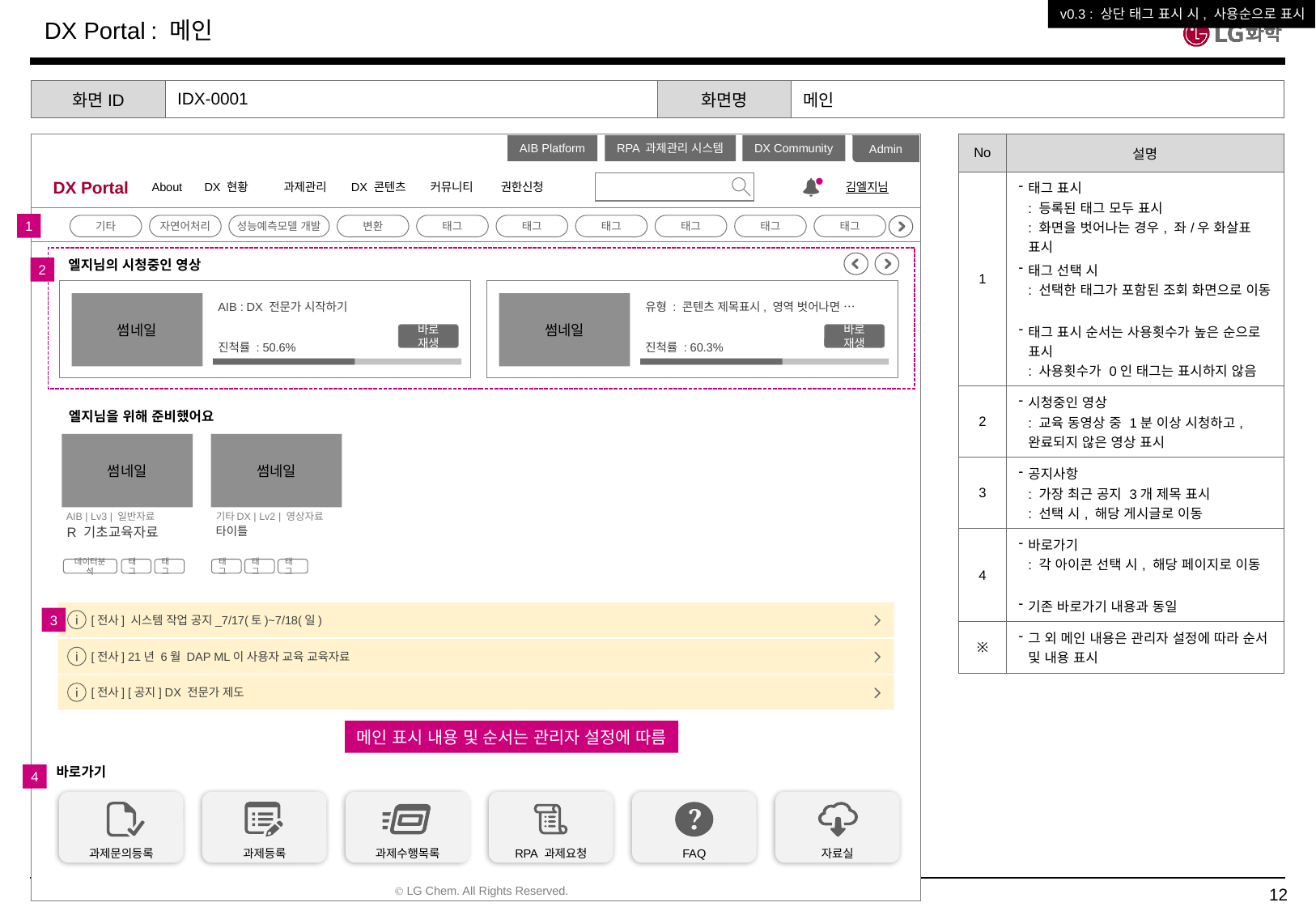

v0.3 : 상단 태그 표시 시, 사용순으로 표시
: 메인
| 화면ID | IDX-0001 | 화면명 | 메인 |
| --- | --- | --- | --- |

| No | 설명 |
| --- | --- |
| 1 | 태그 표시 : 등록된 태그 모두 표시 : 화면을 벗어나는 경우, 좌/우 화살표 표시 태그 선택 시 : 선택한 태그가 포함된 조회 화면으로 이동 태그 표시 순서는 사용횟수가 높은 순으로 표시 : 사용횟수가 0인 태그는 표시하지 않음 |
| 2 | 시청중인 영상 : 교육 동영상 중 1분 이상 시청하고, 완료되지 않은 영상 표시 |
| 3 | 공지사항 : 가장 최근 공지 3개 제목 표시 : 선택 시, 해당 게시글로 이동 |
| 4 | 바로가기 : 각 아이콘 선택 시, 해당 페이지로 이동 기존 바로가기 내용과 동일 |
| ※ | 그 외 메인 내용은 관리자 설정에 따라 순서 및 내용 표시 |

Admin
DX Portal

About
DX 현황
과제관리
DX 콘텐츠
커뮤니티
권한신청
김엘지님

AIB Platform
RPA 과제관리 시스템
DX Community

기타
자연어처리
성능예측모델 개발
변환
태그
태그
태그
태그
태그
태그
1

엘지님의 시청중인 영상

썸네일
AIB : DX 전문가 시작하기
바로 재생
진척률 : 50.6%

썸네일
유형 : 콘텐츠 제목표시, 영역 벗어나면 …
바로 재생
진척률 : 60.3%

2
엘지님을 위해 준비했어요
썸네일
AIB | Lv3 | 일반자료
R 기초교육자료
데이터분석
태그
태그
썸네일
기타DX | Lv2 | 영상자료
타이틀
태그
태그
태그
[전사] 시스템 작업 공지_7/17(토)~7/18(일)

3
[전사] 21년 6월 DAP ML이 사용자 교육 교육자료

[전사] [공지] DX 전문가 제도

메인 표시 내용 및 순서는 관리자 설정에 따름
바로가기

과제문의등록

과제등록

과제수행목록

RPA 과제요청

FAQ

자료실
4
Ⓒ LG Chem. All Rights Reserved.